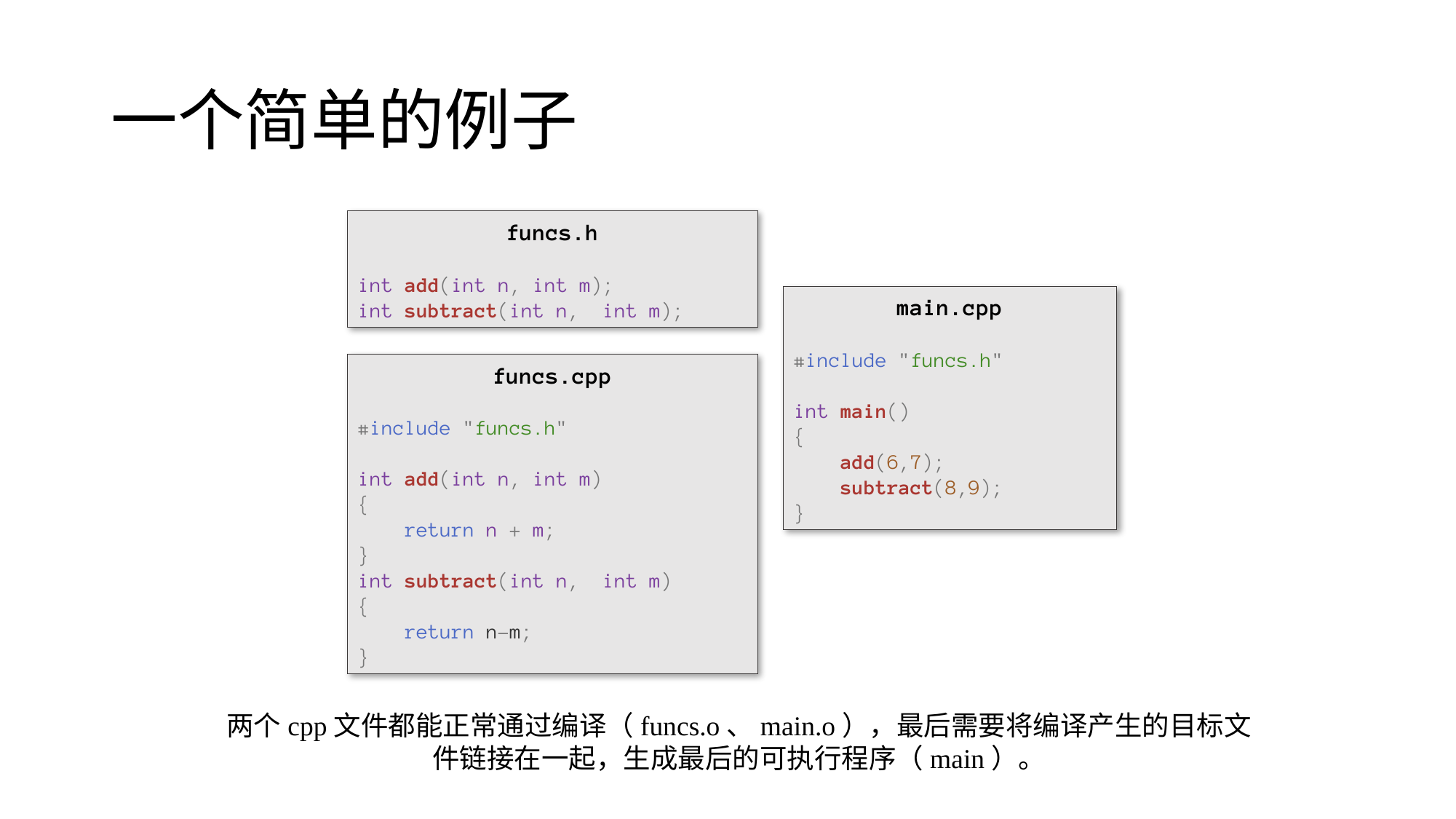

# 一个简单的例子
funcs.h

int add(int n, int m);
int subtract(int n,  int m);
main.cpp
#include "funcs.h"
int main()
{
    add(6,7);
    subtract(8,9);
}
funcs.cpp

#include "funcs.h"

int add(int n, int m)
{
    return n + m;
}
int subtract(int n,  int m)
{
    return n-m;
}
两个cpp文件都能正常通过编译（funcs.o、main.o），最后需要将编译产生的目标文件链接在一起，生成最后的可执行程序（main）。